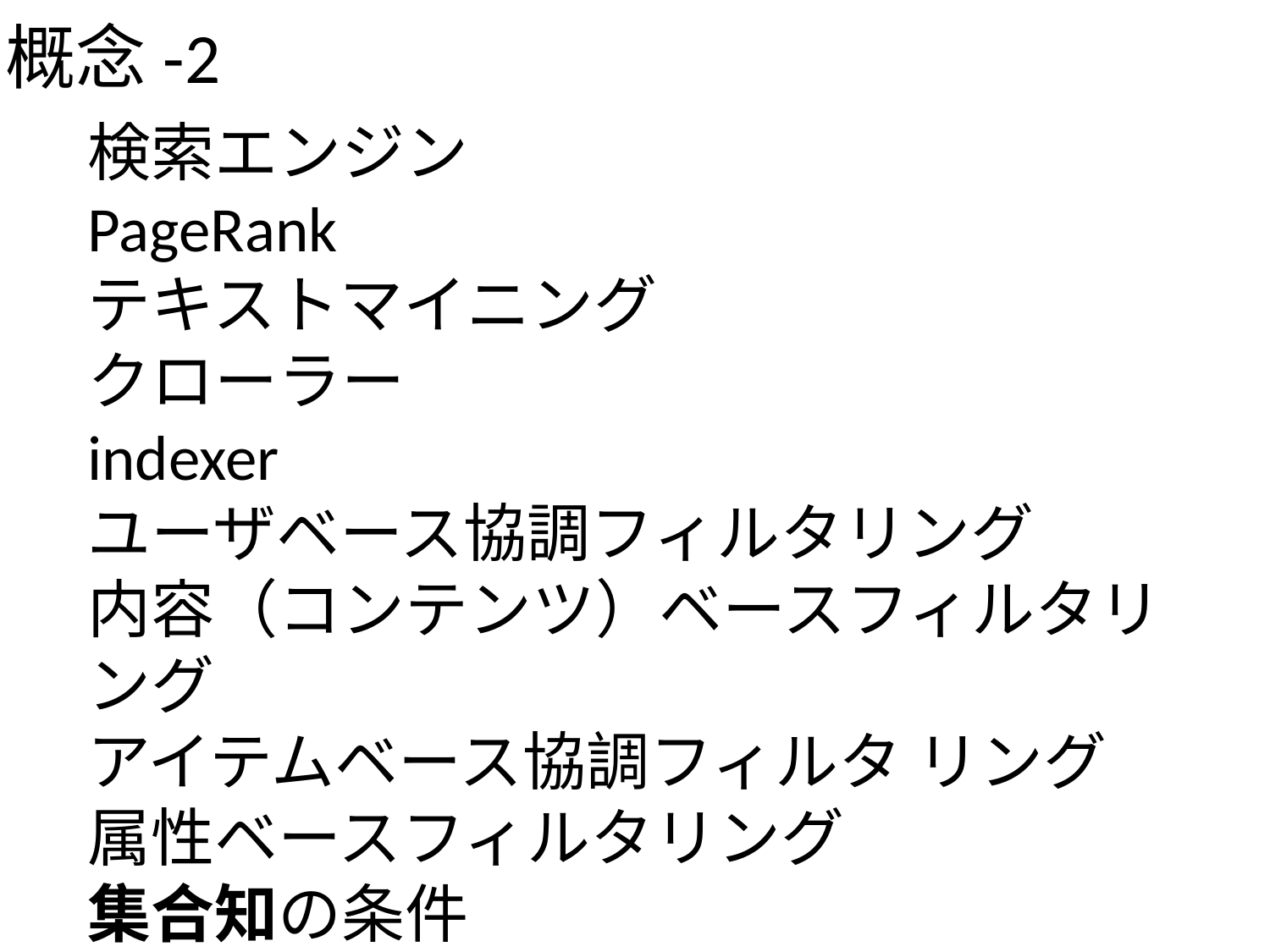

概念-2
検索エンジン
PageRank
テキストマイニング
クローラー
indexer
ユーザベース協調フィルタリング
内容（コンテンツ）ベースフィルタリング
アイテムベース協調フィルタ リング
属性ベースフィルタリング
集合知の条件